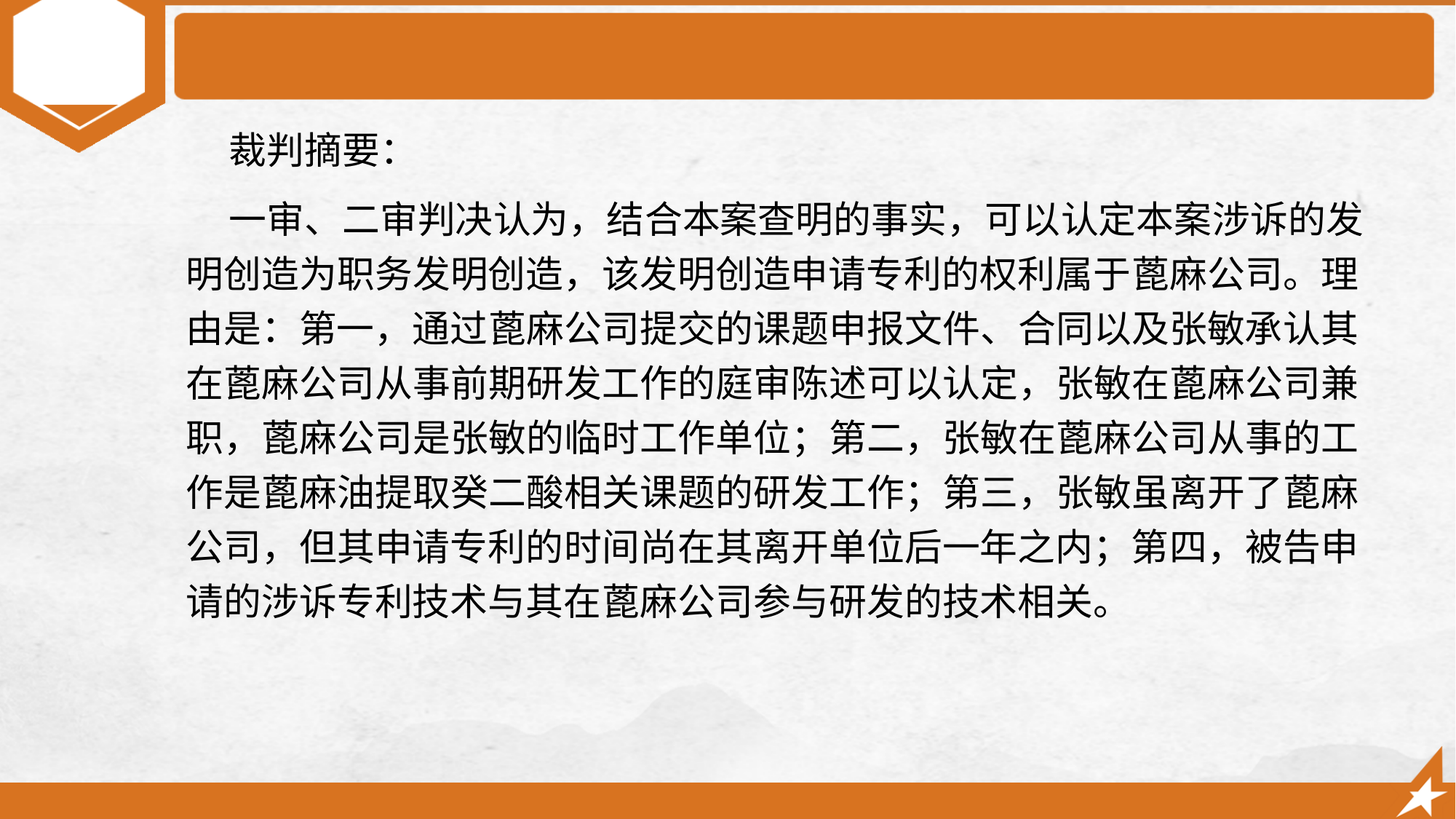

裁判摘要：
    一审、二审判决认为，结合本案查明的事实，可以认定本案涉诉的发明创造为职务发明创造，该发明创造申请专利的权利属于蓖麻公司。理由是：第一，通过蓖麻公司提交的课题申报文件、合同以及张敏承认其在蓖麻公司从事前期研发工作的庭审陈述可以认定，张敏在蓖麻公司兼职，蓖麻公司是张敏的临时工作单位；第二，张敏在蓖麻公司从事的工作是蓖麻油提取癸二酸相关课题的研发工作；第三，张敏虽离开了蓖麻公司，但其申请专利的时间尚在其离开单位后一年之内；第四，被告申请的涉诉专利技术与其在蓖麻公司参与研发的技术相关。